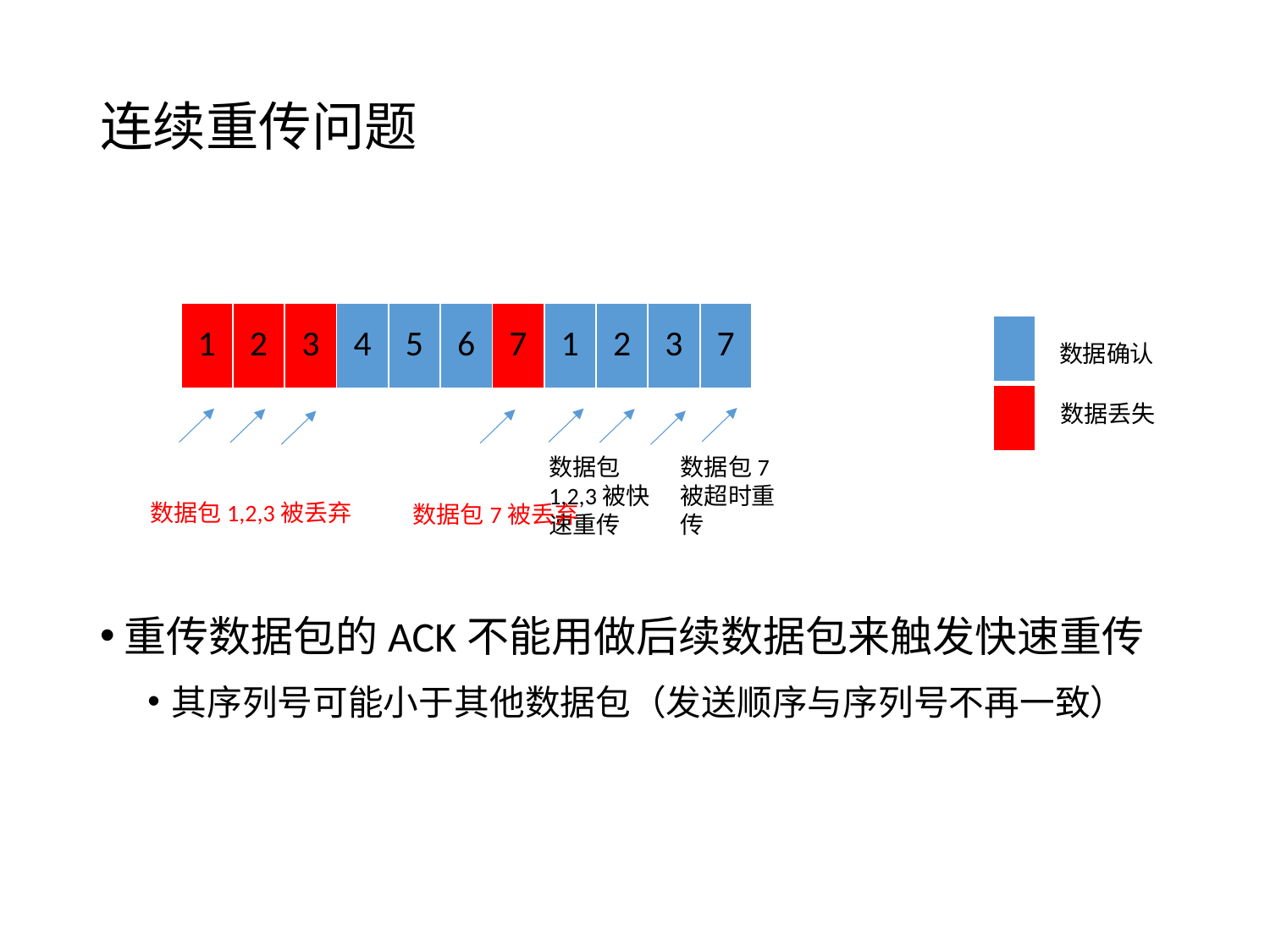

# 连续重传问题
| 1 | 2 | 3 | 4 | 5 | 6 | 7 | 1 | 2 | 3 | 7 |
| --- | --- | --- | --- | --- | --- | --- | --- | --- | --- | --- |
|  |
| --- |
|  |
数据确认
数据丢失
数据包1,2,3被快速重传
数据包7被超时重传
数据包1,2,3被丢弃
数据包7被丢弃
重传数据包的ACK不能用做后续数据包来触发快速重传
其序列号可能小于其他数据包（发送顺序与序列号不再一致）
45